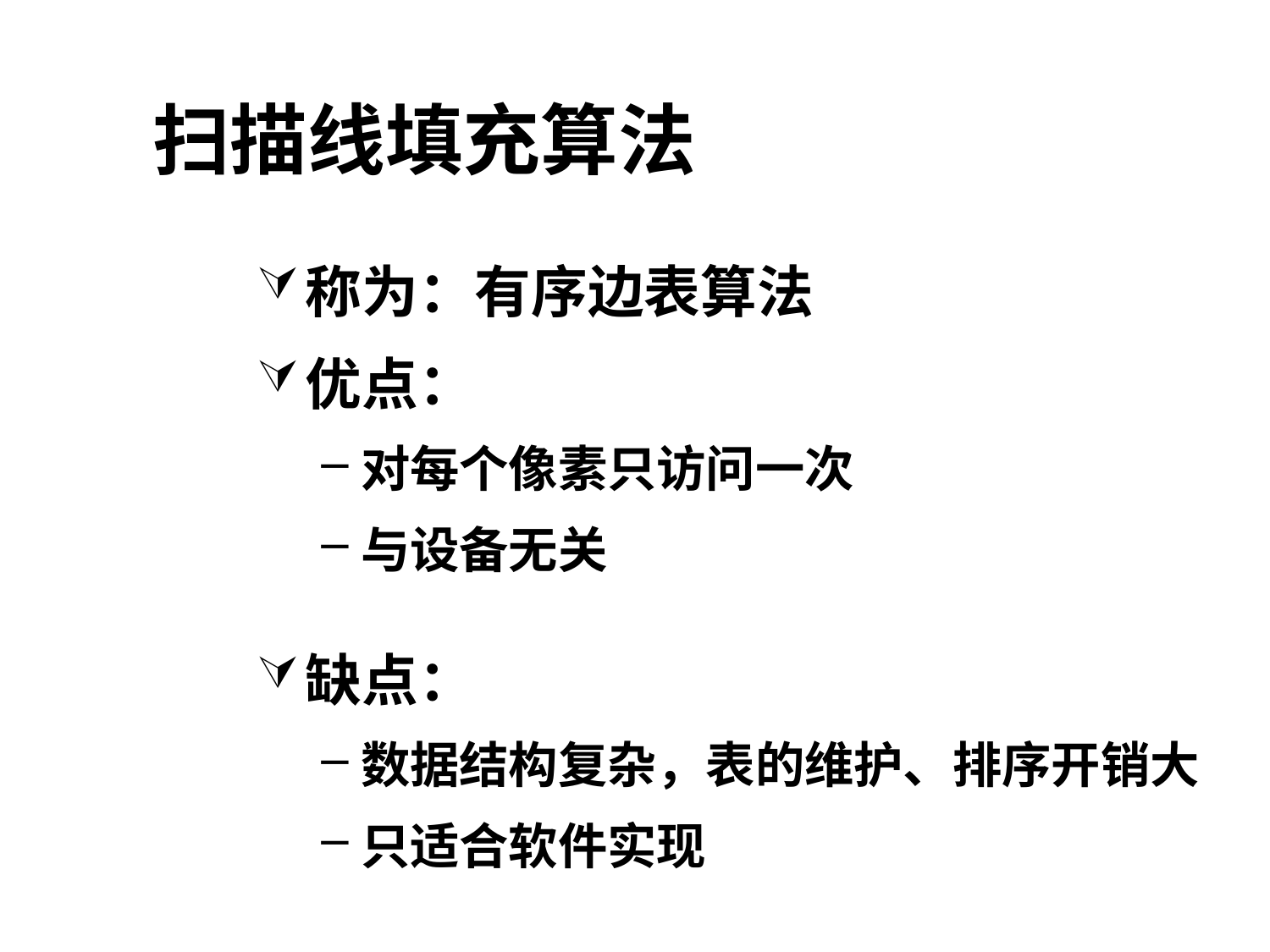

# 扫描线填充算法
称为：有序边表算法
优点：
对每个像素只访问一次
与设备无关
缺点：
数据结构复杂，表的维护、排序开销大
只适合软件实现